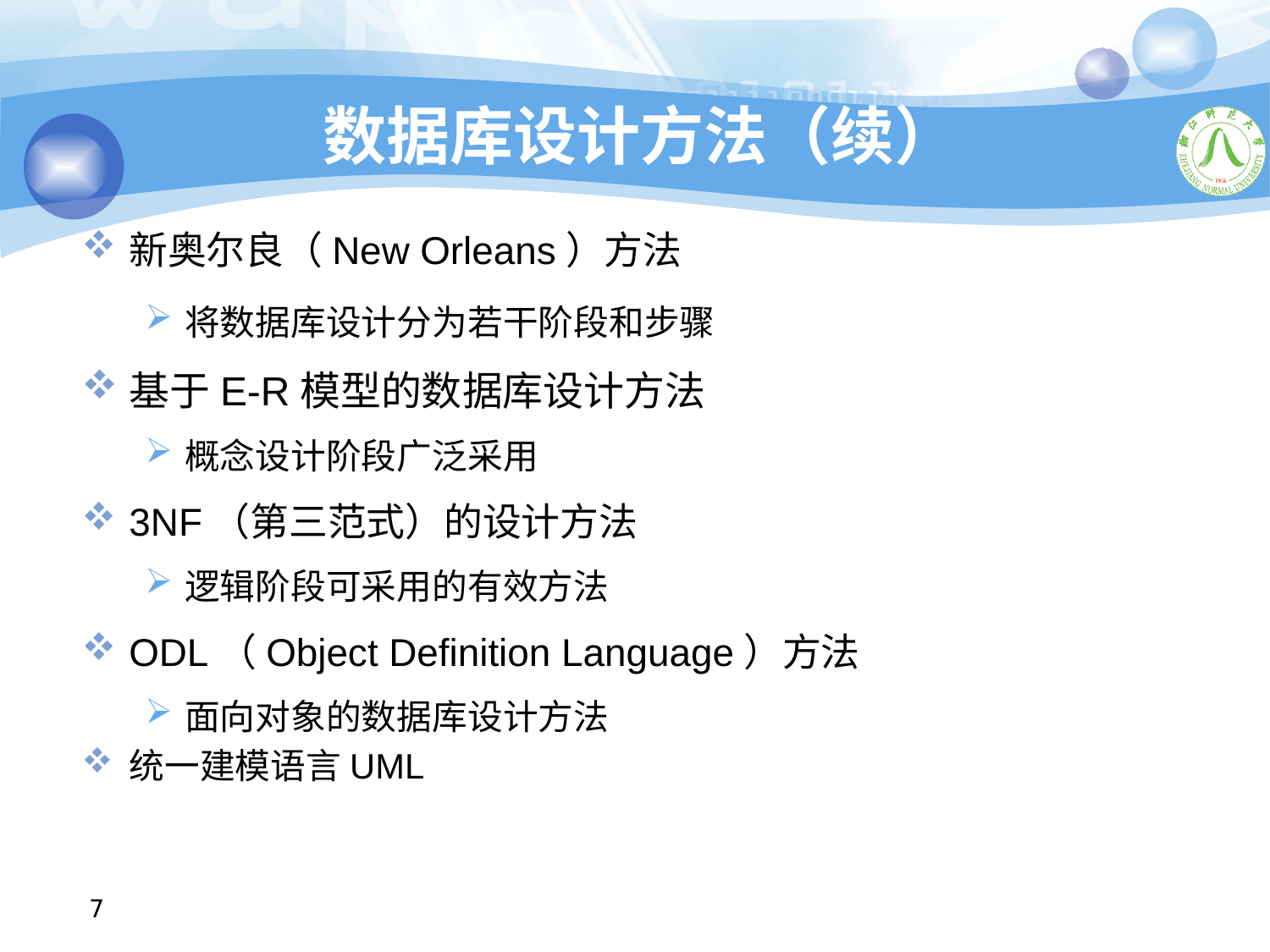

# 数据库设计方法（续）
新奥尔良（New Orleans）方法
将数据库设计分为若干阶段和步骤
基于E-R模型的数据库设计方法
概念设计阶段广泛采用
3NF（第三范式）的设计方法
逻辑阶段可采用的有效方法
ODL（Object Definition Language）方法
面向对象的数据库设计方法
统一建模语言UML

7